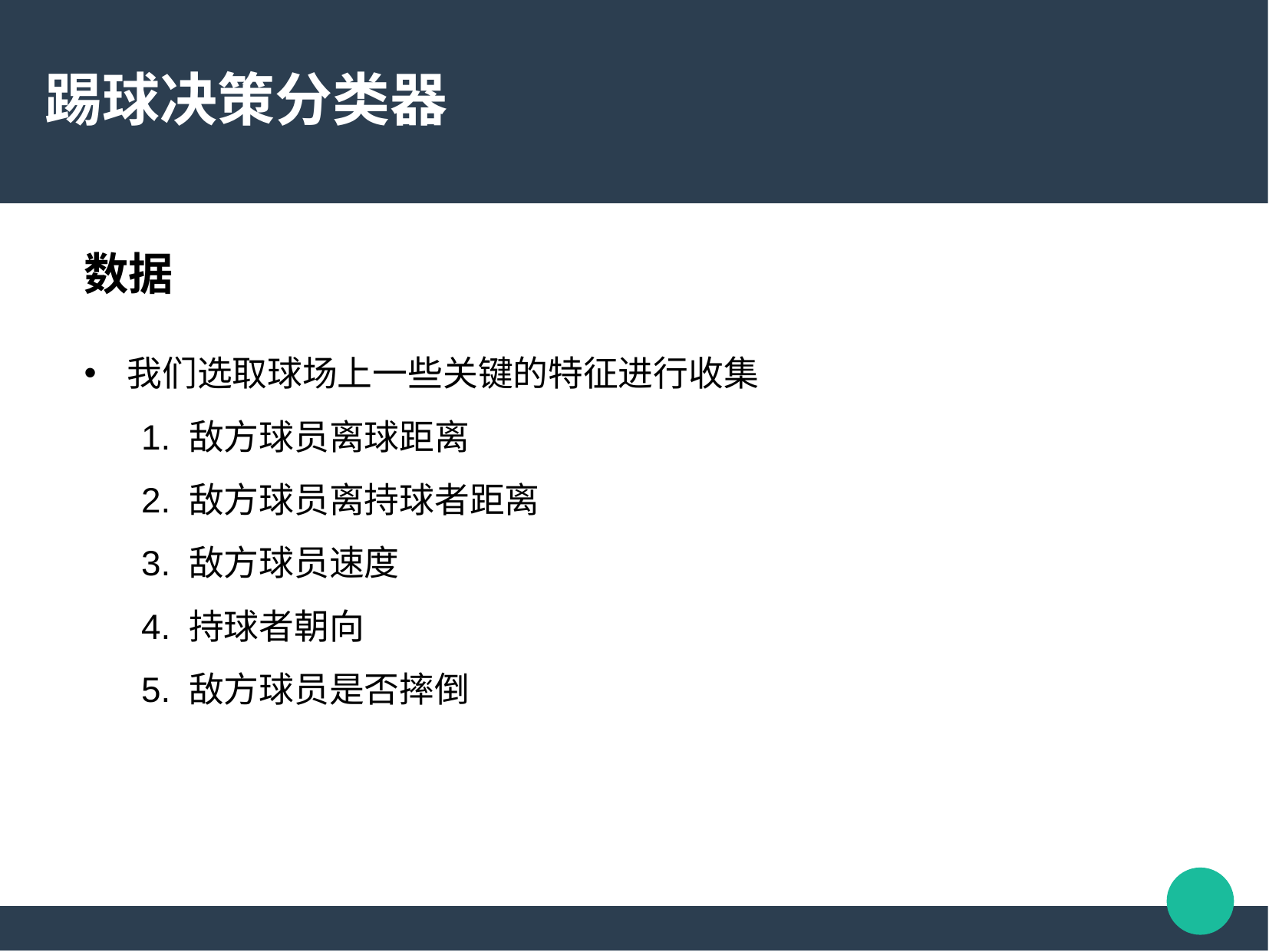

踢球决策分类器
数据

我们选取球场上一些关键的特征进行收集
1. 敌方球员离球距离
2. 敌方球员离持球者距离
3. 敌方球员速度
4. 持球者朝向
5. 敌方球员是否摔倒